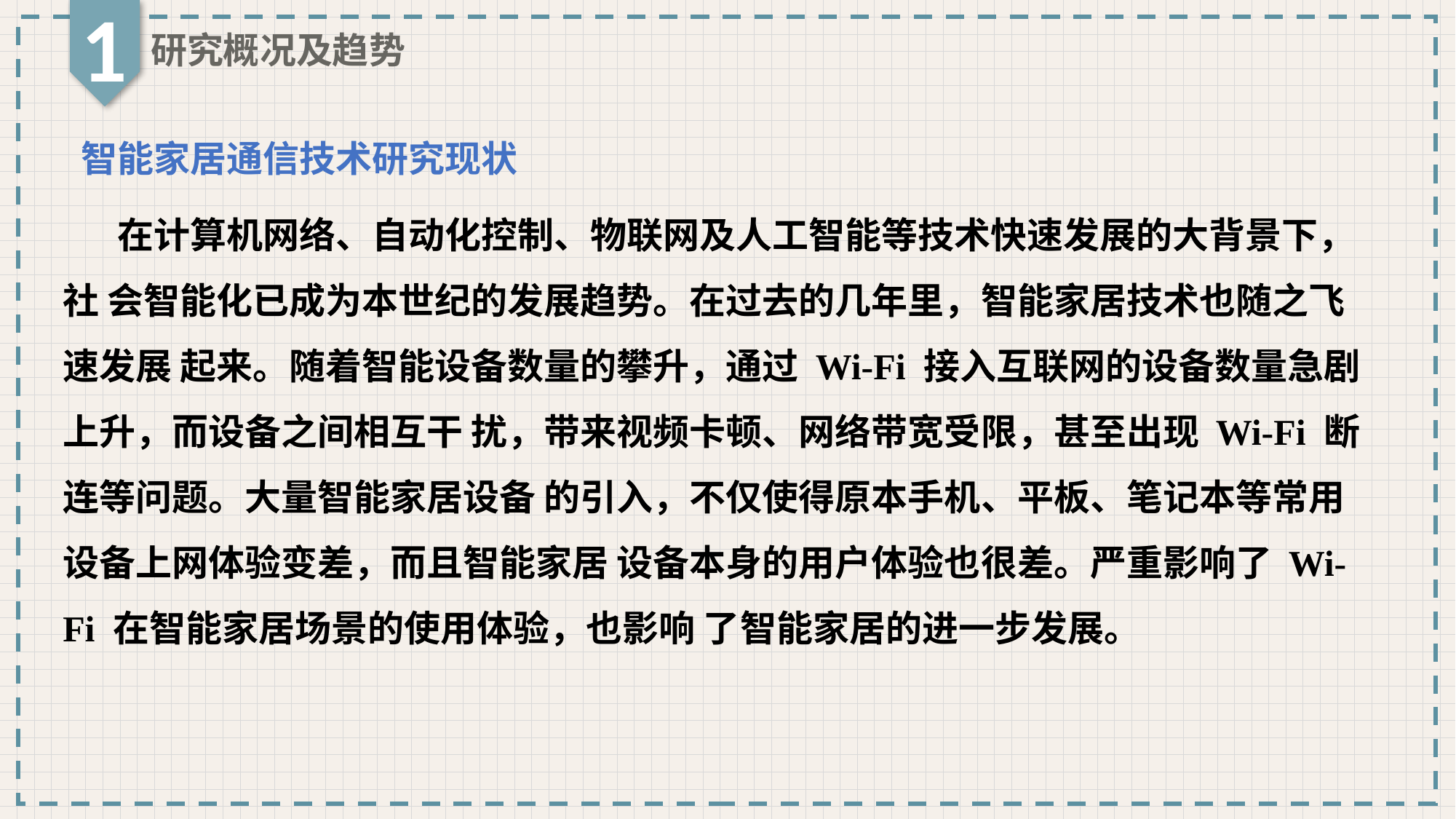

1

研究概况及趋势
智能家居通信技术研究现状
在计算机网络、自动化控制、物联网及人工智能等技术快速发展的大背景下，社 会智能化已成为本世纪的发展趋势。在过去的几年里，智能家居技术也随之飞速发展 起来。随着智能设备数量的攀升，通过 Wi-Fi 接入互联网的设备数量急剧上升，而设备之间相互干 扰，带来视频卡顿、网络带宽受限，甚至出现 Wi-Fi 断连等问题。大量智能家居设备 的引入，不仅使得原本手机、平板、笔记本等常用设备上网体验变差，而且智能家居 设备本身的用户体验也很差。严重影响了 Wi-Fi 在智能家居场景的使用体验，也影响 了智能家居的进一步发展。